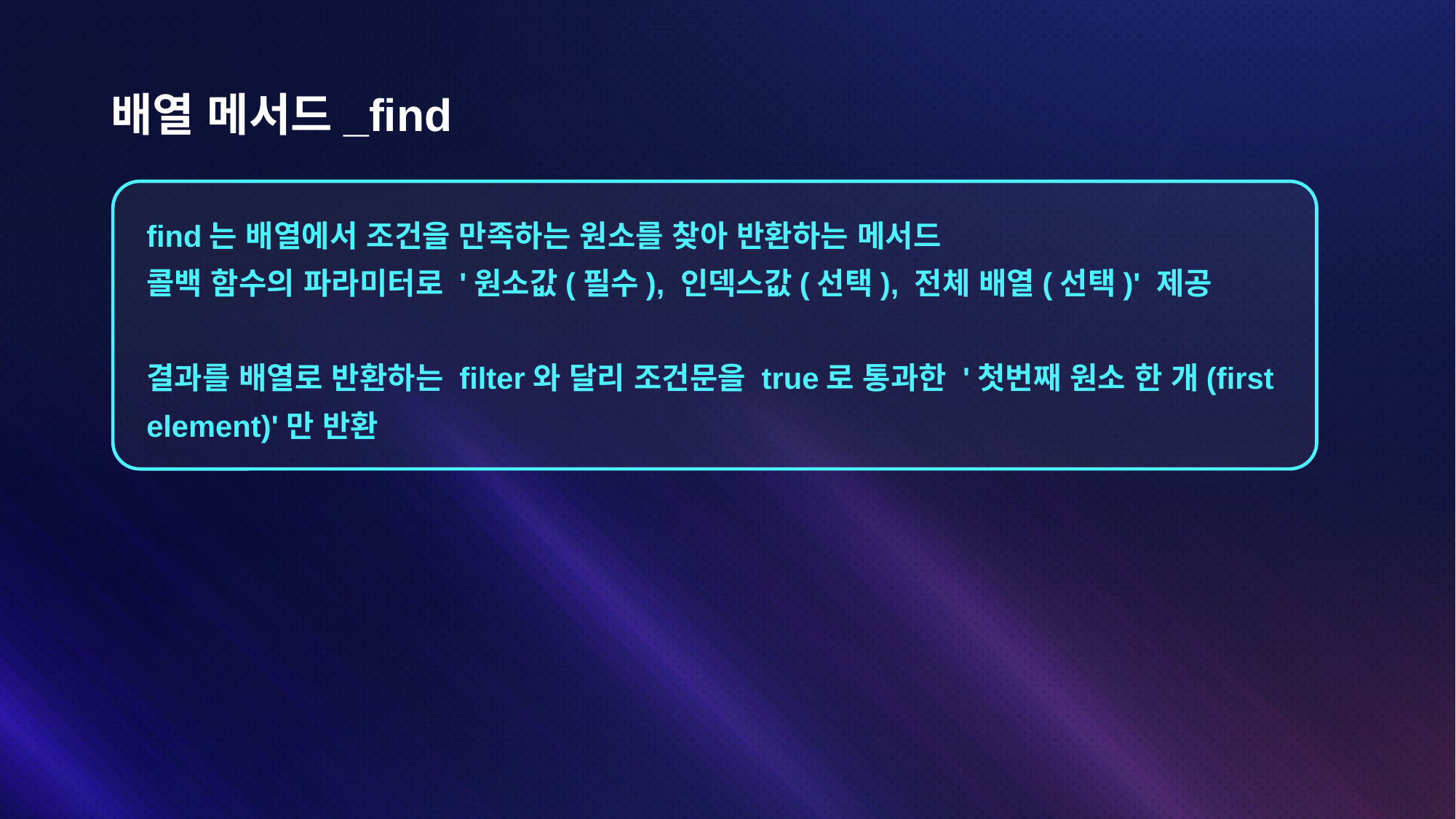

# 배열 메서드_find
find는 배열에서 조건을 만족하는 원소를 찾아 반환하는 메서드
콜백 함수의 파라미터로 '원소값(필수), 인덱스값(선택), 전체 배열(선택)' 제공

결과를 배열로 반환하는 filter와 달리 조건문을 true로 통과한 '첫번째 원소 한 개(first element)'만 반환